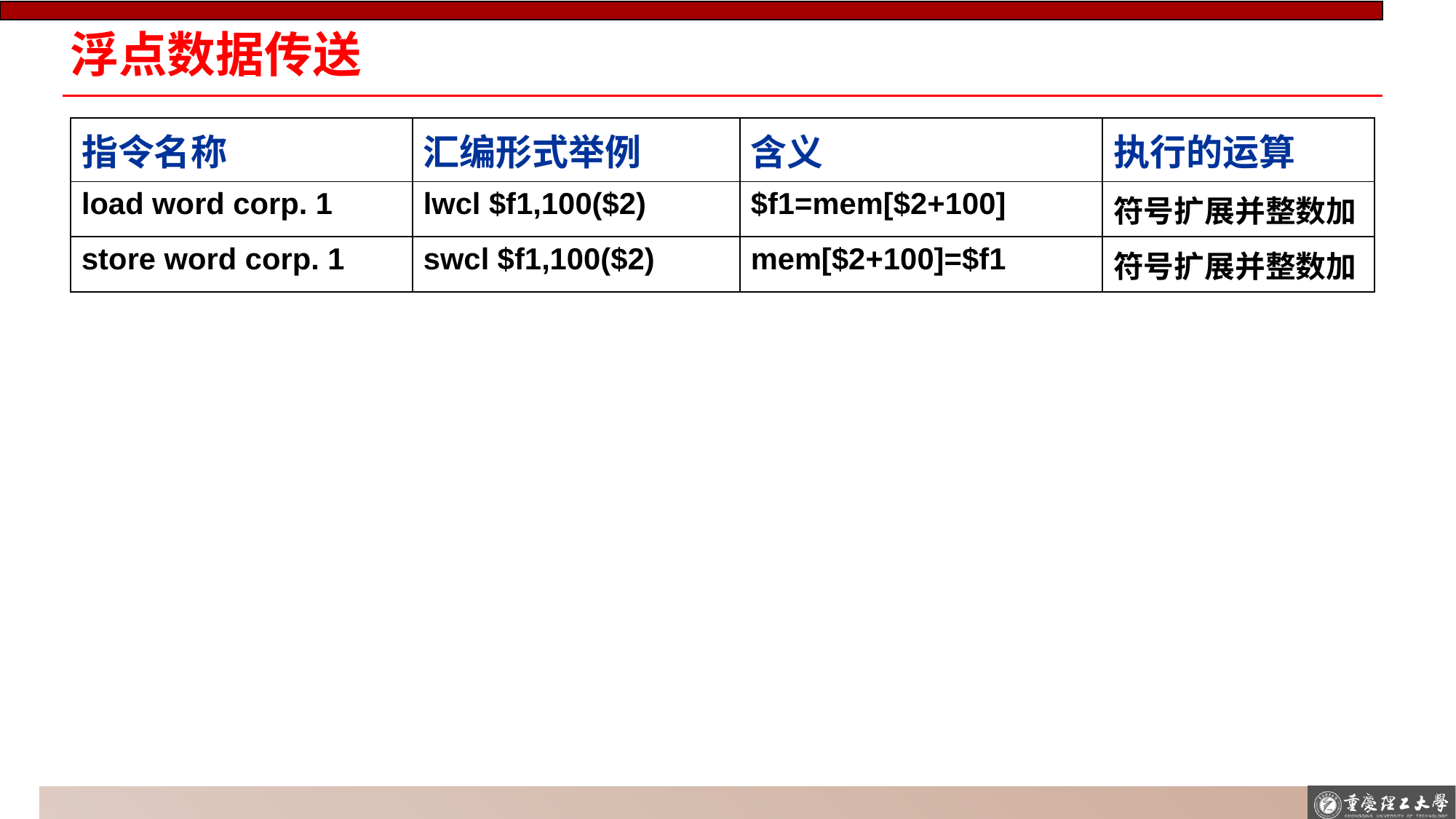

# 浮点数据传送
| 指令名称 | 汇编形式举例 | 含义 | 执行的运算 |
| --- | --- | --- | --- |
| load word corp. 1 | lwcl $f1,100($2) | $f1=mem[$2+100] | 符号扩展并整数加 |
| store word corp. 1 | swcl $f1,100($2) | mem[$2+100]=$f1 | 符号扩展并整数加 |